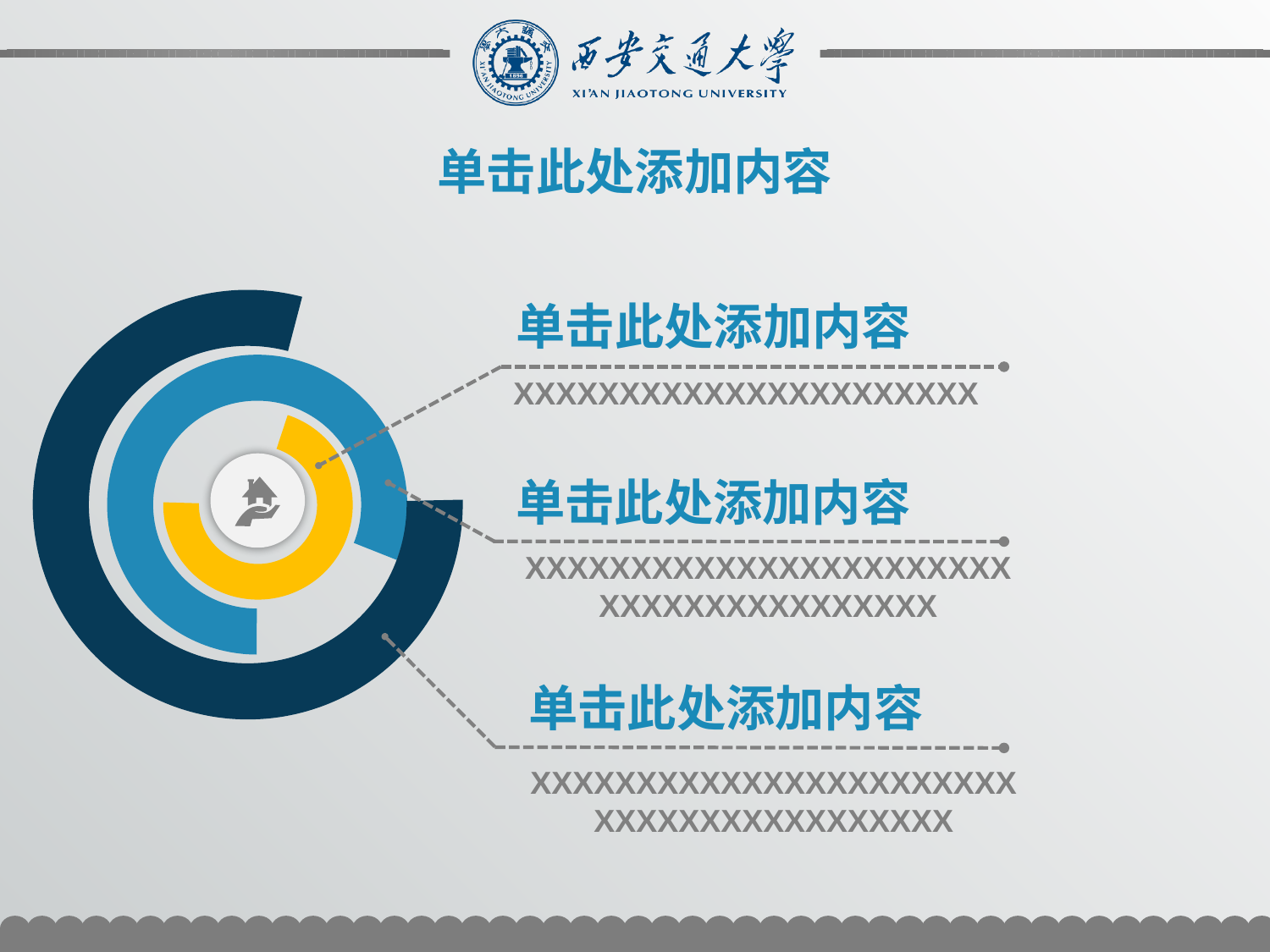

单击此处添加内容
单击此处添加内容

XXXXXXXXXXXXXXXXXXXXXX

单击此处添加内容

XXXXXXXXXXXXXXXXXXXXXXXXXXXXXXXXXXXXXXX
单击此处添加内容
XXXXXXXXXXXXXXXXXXXXXXXXXXXXXXXXXXXXXXXX